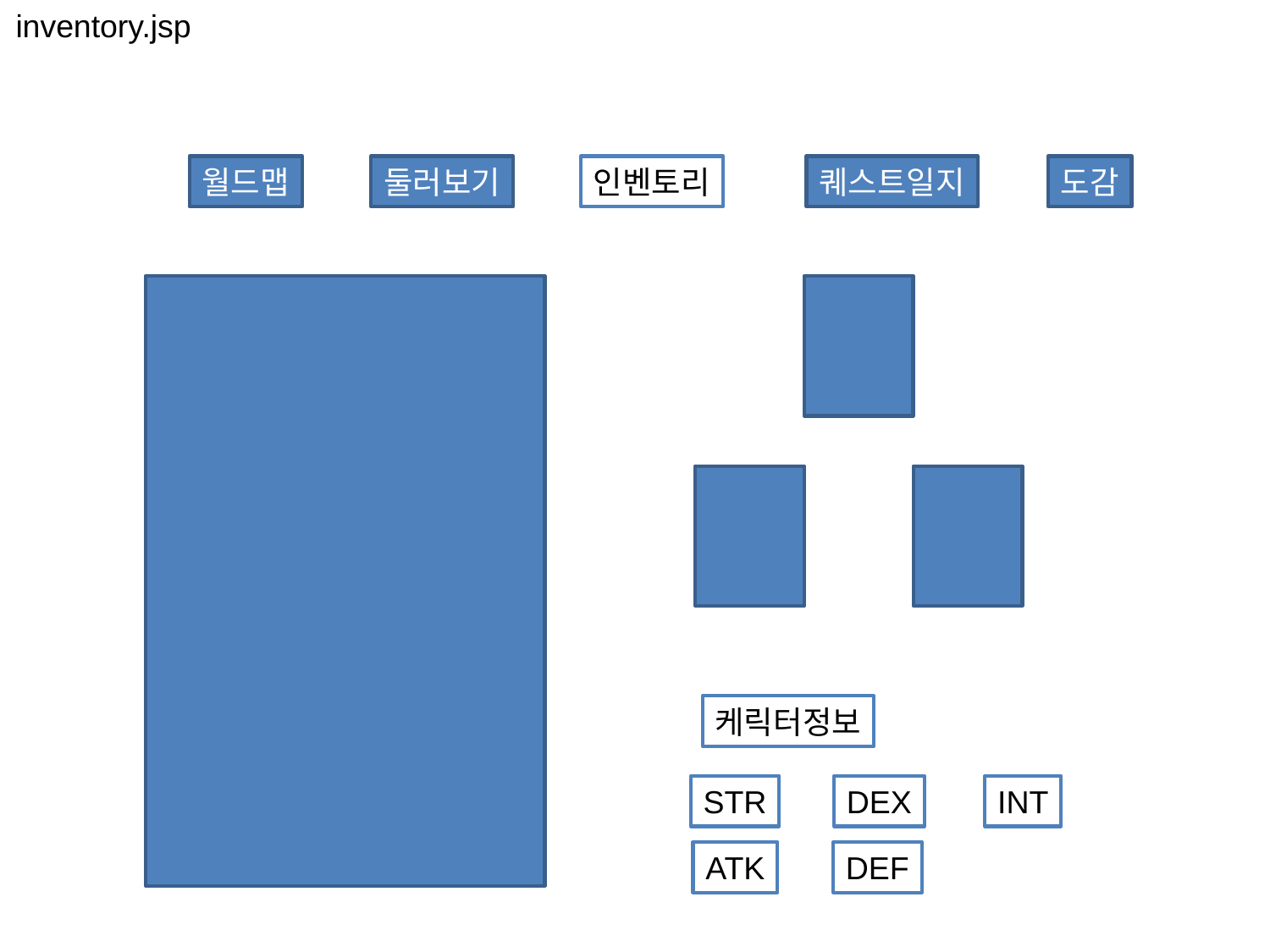

inventory.jsp
월드맵
둘러보기
인벤토리
퀘스트일지
도감

케릭터정보
STR
DEX
INT
ATK
DEF